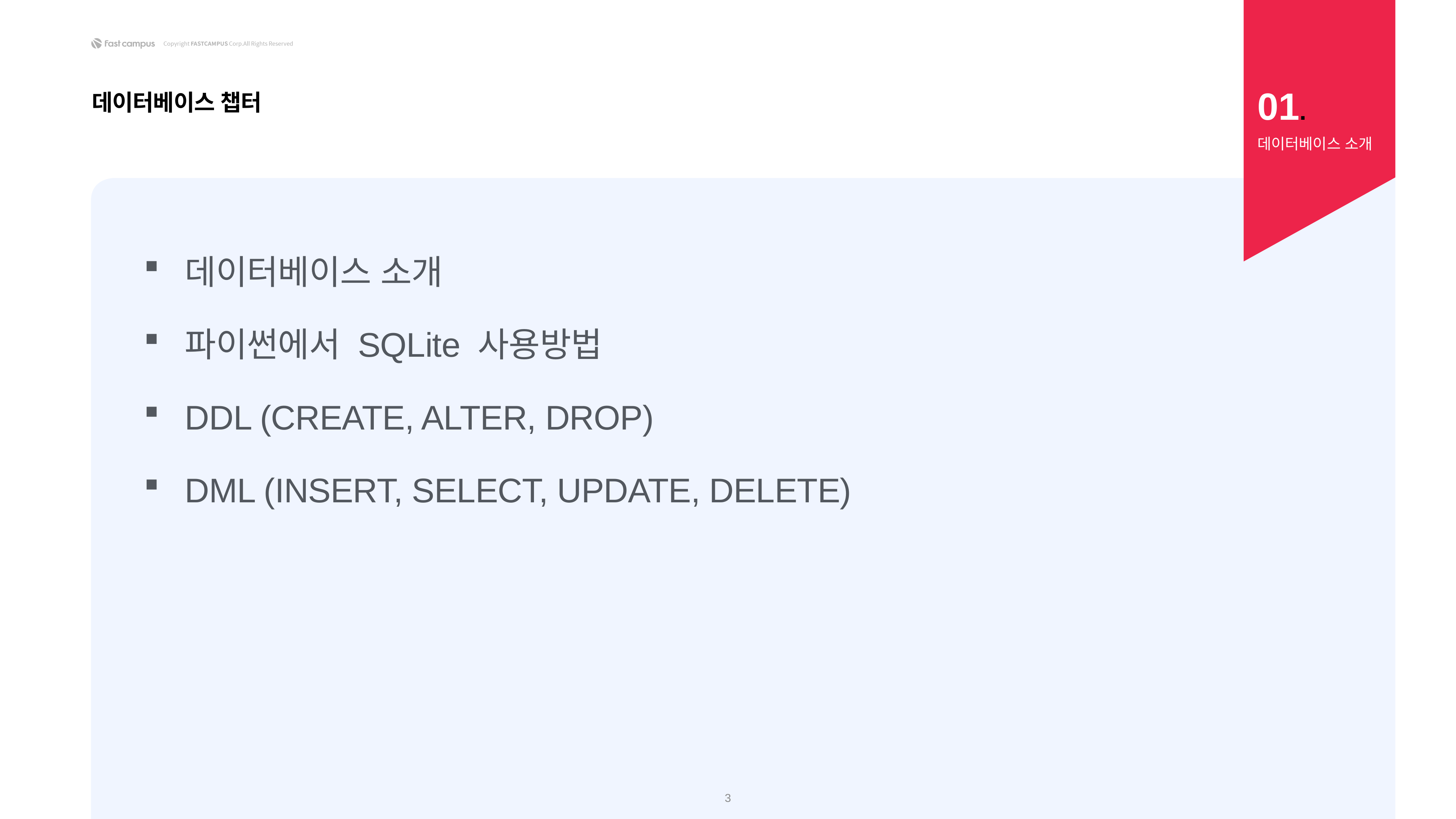

01.
데이터베이스 챕터
데이터베이스 소개
데이터베이스 소개
파이썬에서 SQLite 사용방법
DDL (CREATE, ALTER, DROP)
DML (INSERT, SELECT, UPDATE, DELETE)
3